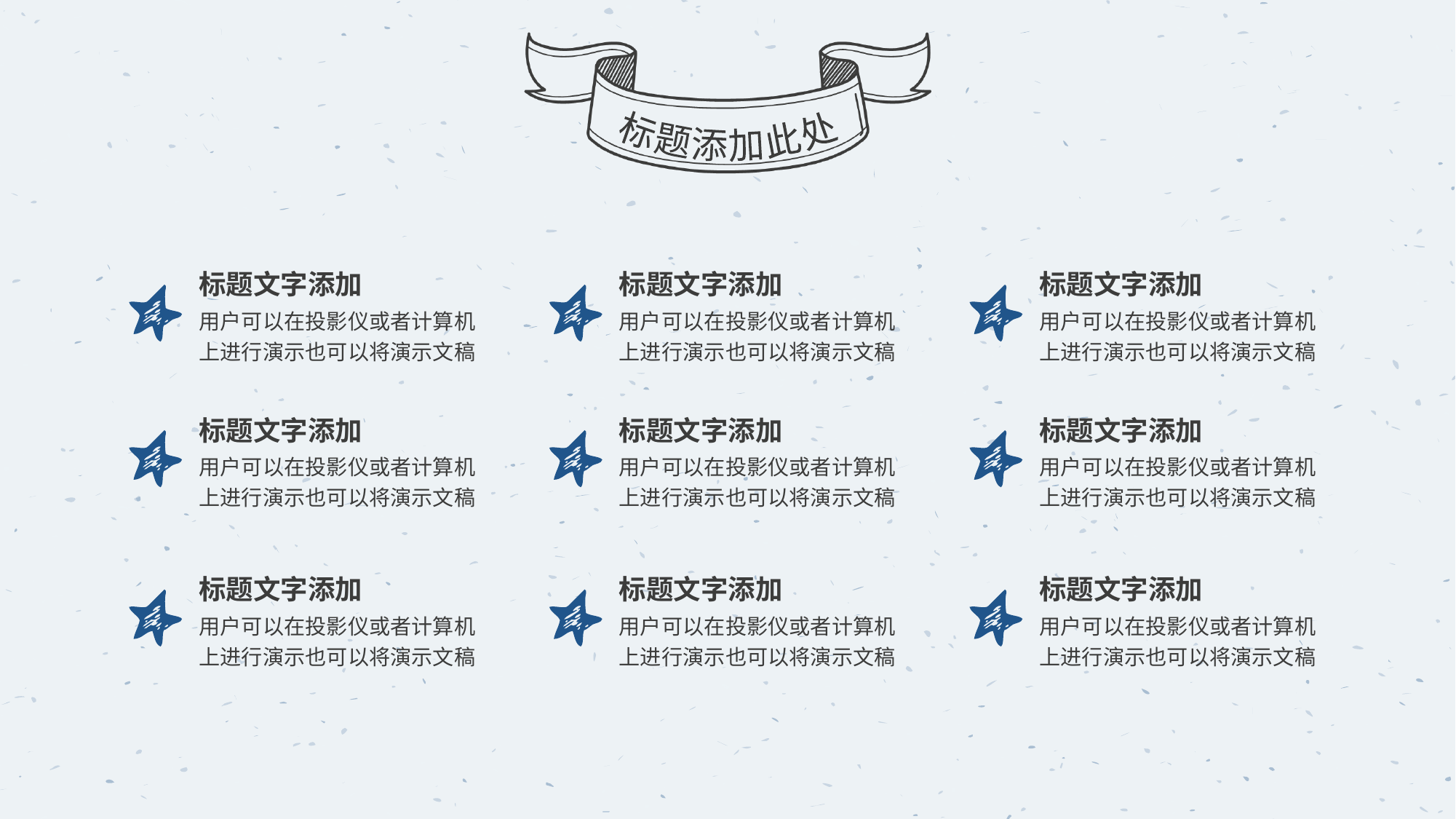

标题添加此处
标题文字添加
用户可以在投影仪或者计算机上进行演示也可以将演示文稿

标题文字添加
用户可以在投影仪或者计算机上进行演示也可以将演示文稿

标题文字添加
用户可以在投影仪或者计算机上进行演示也可以将演示文稿

标题文字添加
用户可以在投影仪或者计算机上进行演示也可以将演示文稿

标题文字添加
用户可以在投影仪或者计算机上进行演示也可以将演示文稿

标题文字添加
用户可以在投影仪或者计算机上进行演示也可以将演示文稿

标题文字添加
用户可以在投影仪或者计算机上进行演示也可以将演示文稿

标题文字添加
用户可以在投影仪或者计算机上进行演示也可以将演示文稿

标题文字添加
用户可以在投影仪或者计算机上进行演示也可以将演示文稿